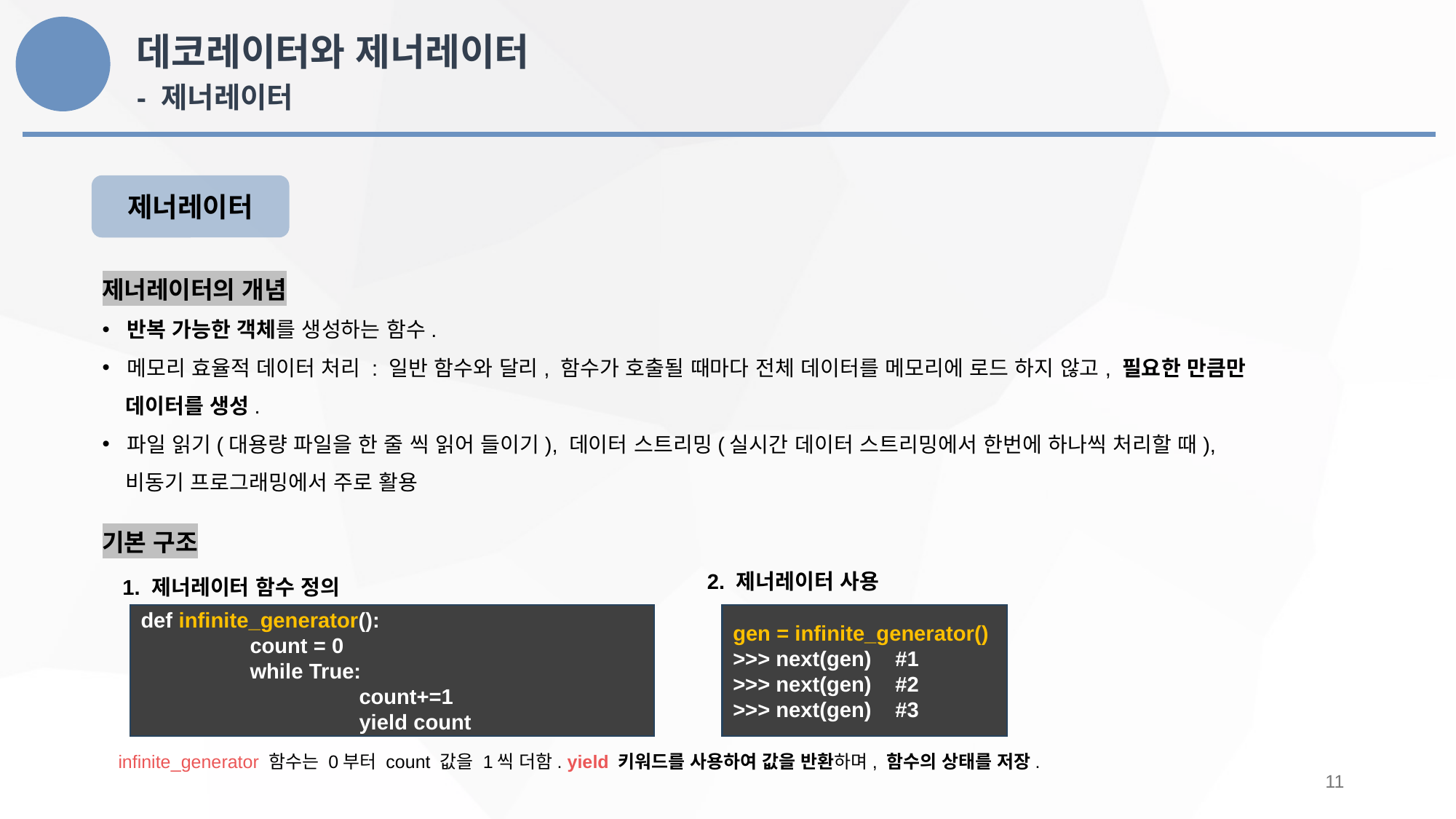

데코레이터와 제너레이터
- 제너레이터
제너레이터
제너레이터의 개념
  반복 가능한 객체를 생성하는 함수.
  메모리 효율적 데이터 처리 : 일반 함수와 달리, 함수가 호출될 때마다 전체 데이터를 메모리에 로드 하지 않고, 필요한 만큼만
   데이터를 생성.
  파일 읽기(대용량 파일을 한 줄 씩 읽어 들이기), 데이터 스트리밍(실시간 데이터 스트리밍에서 한번에 하나씩 처리할 때),
   비동기 프로그래밍에서 주로 활용

기본 구조
   1. 제너레이터 함수 정의
2. 제너레이터 사용
gen = infinite_generator()
>>> next(gen)    #1
>>> next(gen)    #2
>>> next(gen)    #3
def infinite_generator():
	count = 0
	while True:
		count+=1
		yield count
infinite_generator 함수는 0부터 count 값을 1씩 더함. yield 키워드를 사용하여 값을 반환하며, 함수의 상태를 저장.
11